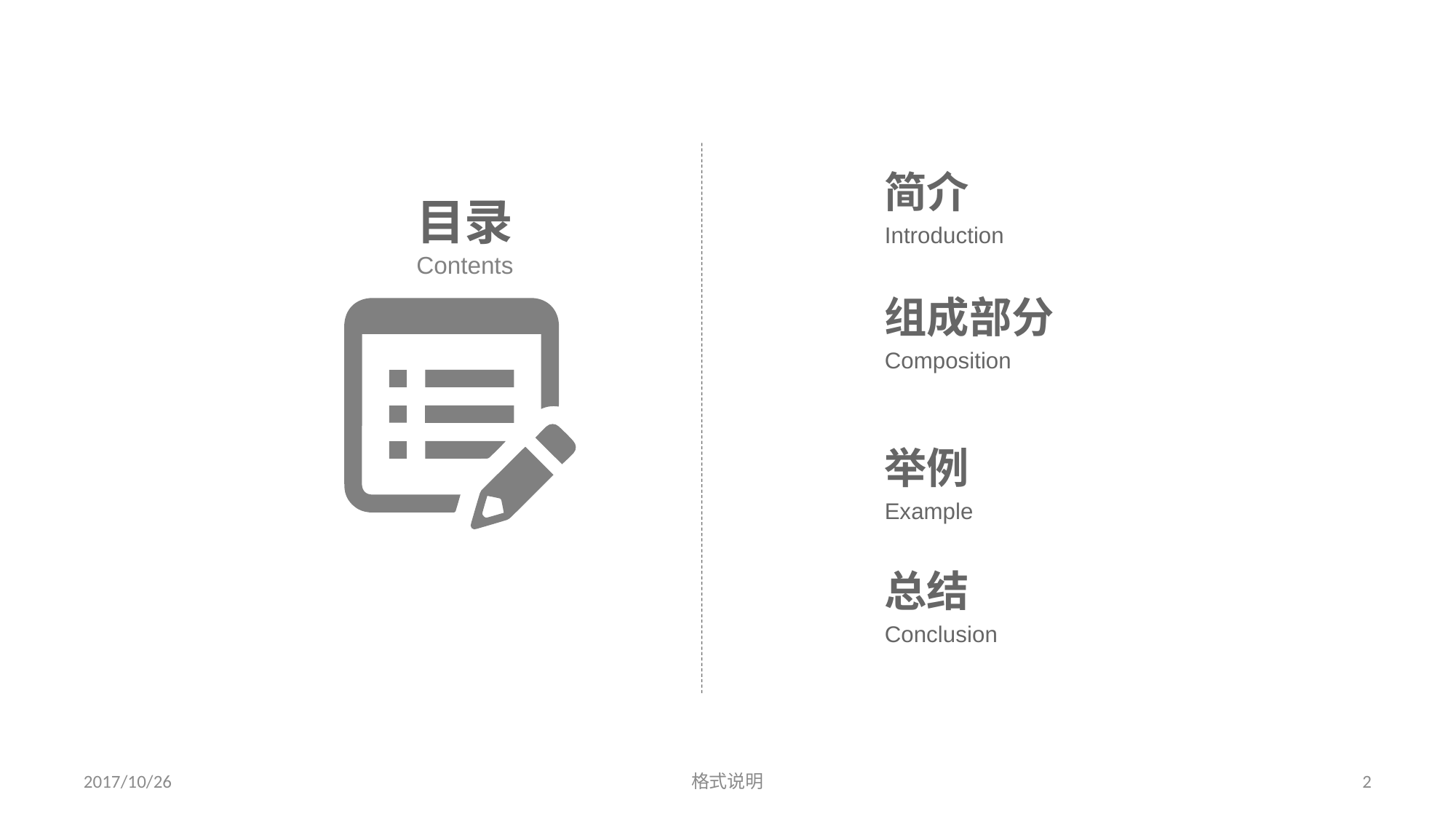

简介
Introduction

组成部分
Composition

举例
Example

总结
Conclusion

2017/10/26
格式说明
2